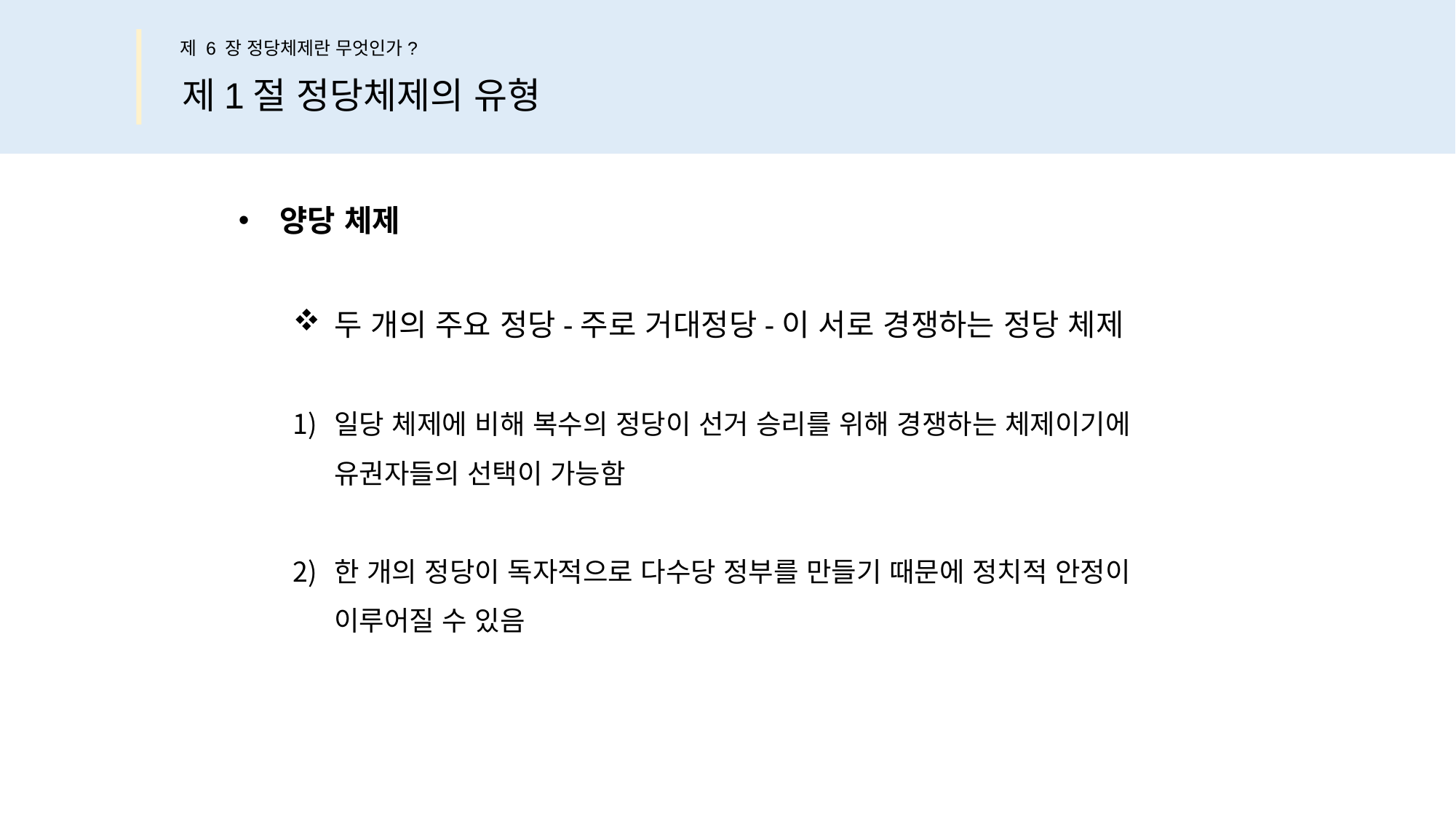

제 6 장 정당체제란 무엇인가?
제1절 정당체제의 유형
양당 체제

두 개의 주요 정당-주로 거대정당-이 서로 경쟁하는 정당 체제

일당 체제에 비해 복수의 정당이 선거 승리를 위해 경쟁하는 체제이기에
유권자들의 선택이 가능함

한 개의 정당이 독자적으로 다수당 정부를 만들기 때문에 정치적 안정이
이루어질 수 있음